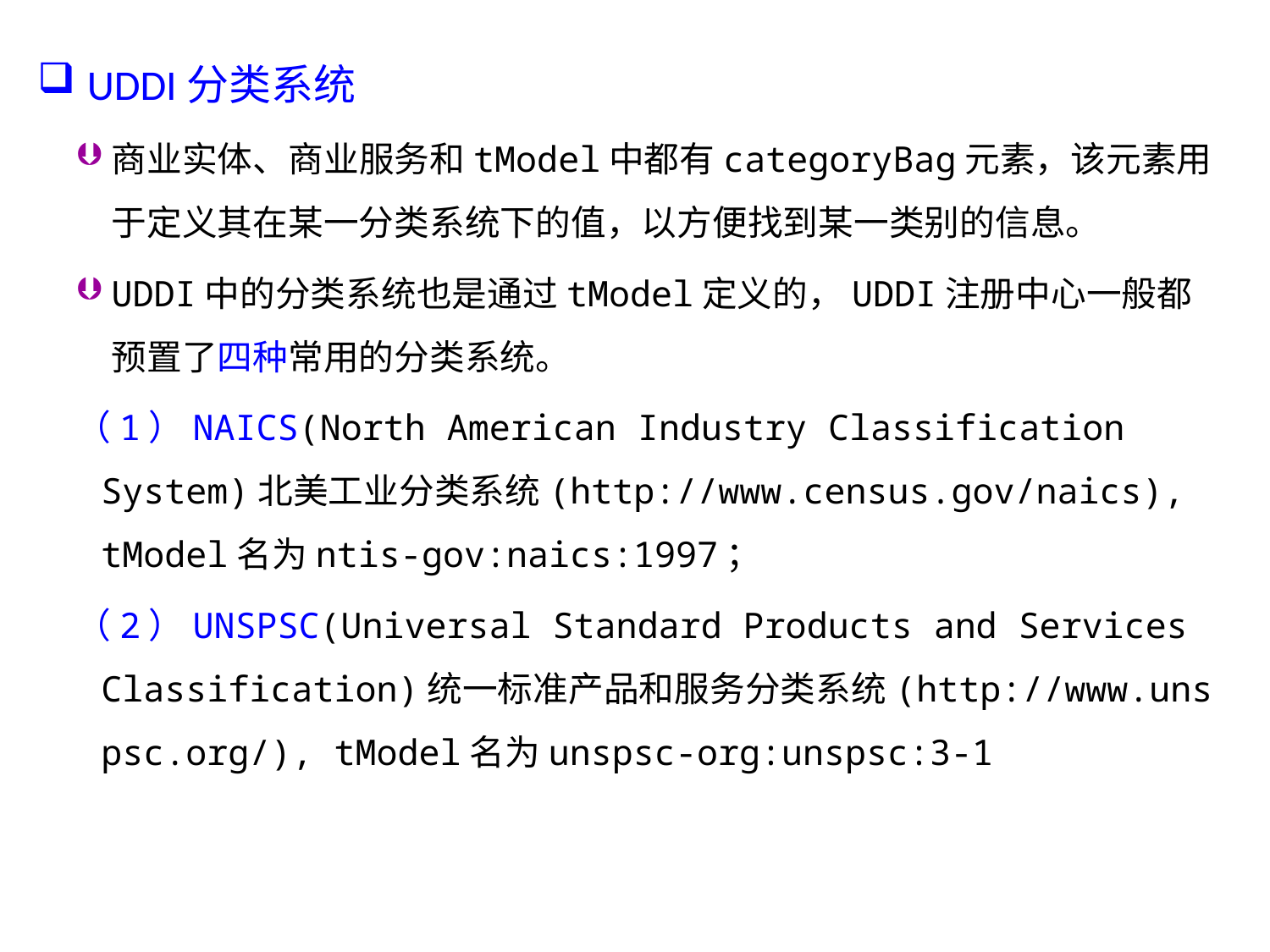

UDDI分类系统
商业实体、商业服务和tModel中都有categoryBag元素，该元素用于定义其在某一分类系统下的值，以方便找到某一类别的信息。
UDDI中的分类系统也是通过tModel定义的，UDDI注册中心一般都预置了四种常用的分类系统。
（1）NAICS(North American Industry Classification System)北美工业分类系统(http://www.census.gov/naics), tModel名为ntis-gov:naics:1997；
（2）UNSPSC(Universal Standard Products and Services Classification)统一标准产品和服务分类系统(http://www.unspsc.org/), tModel名为unspsc-org:unspsc:3-1